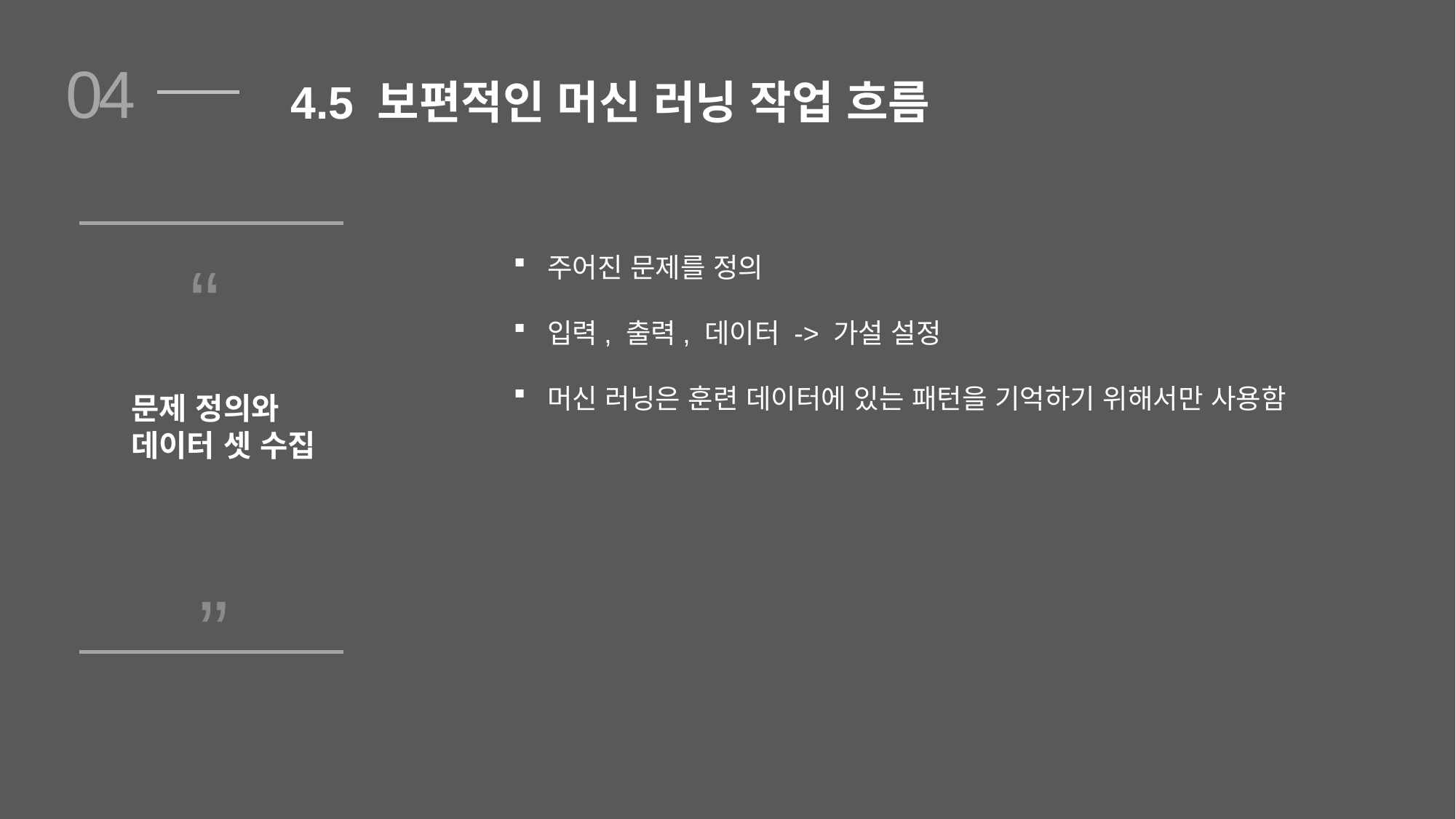

04
4.5 보편적인 머신 러닝 작업 흐름
“
주어진 문제를 정의

입력, 출력, 데이터 -> 가설 설정

머신 러닝은 훈련 데이터에 있는 패턴을 기억하기 위해서만 사용함
문제 정의와
데이터 셋 수집
”